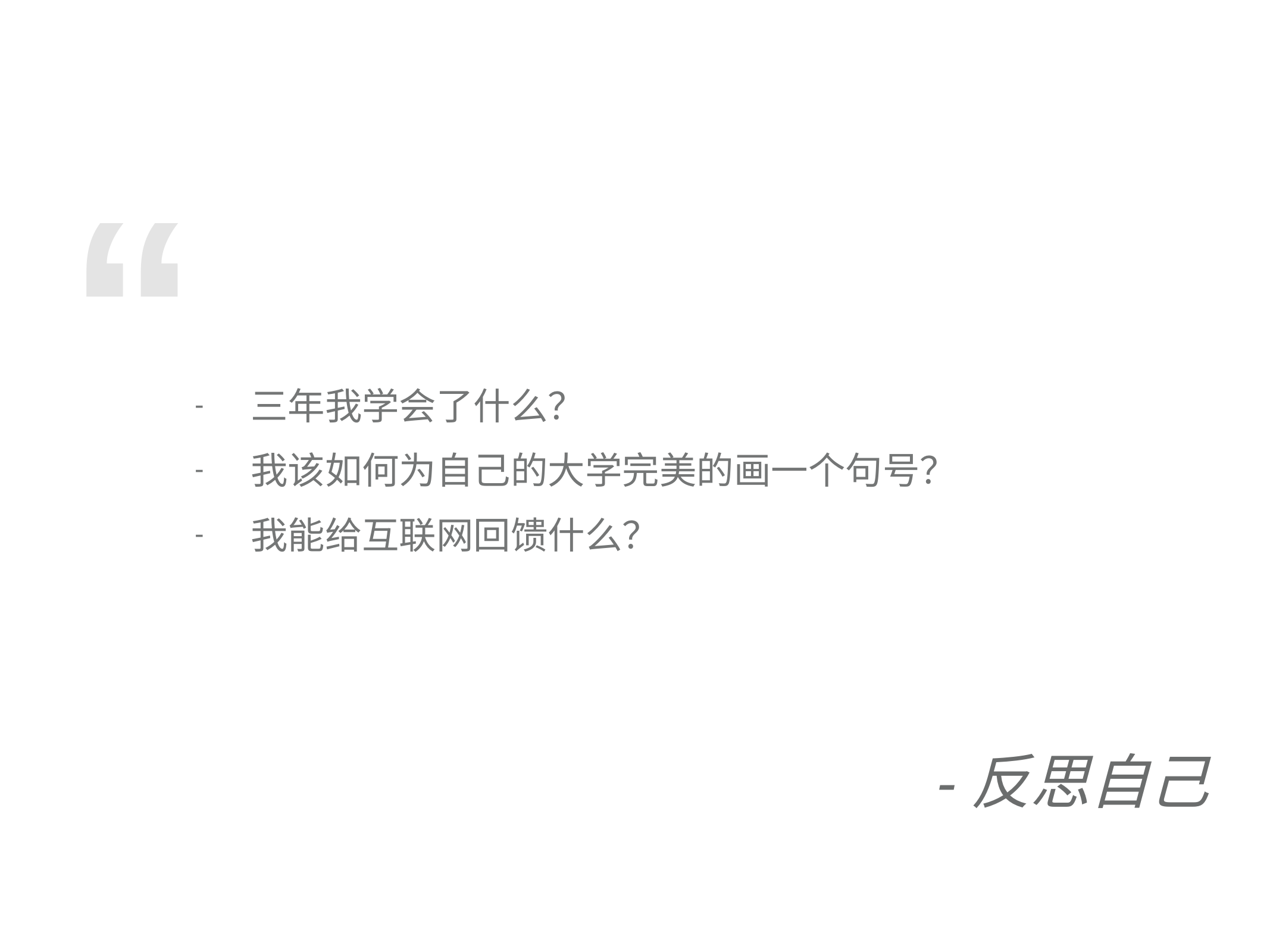

三年我学会了什么？
我该如何为自己的大学完美的画一个句号？
我能给互联网回馈什么？
-反思自己